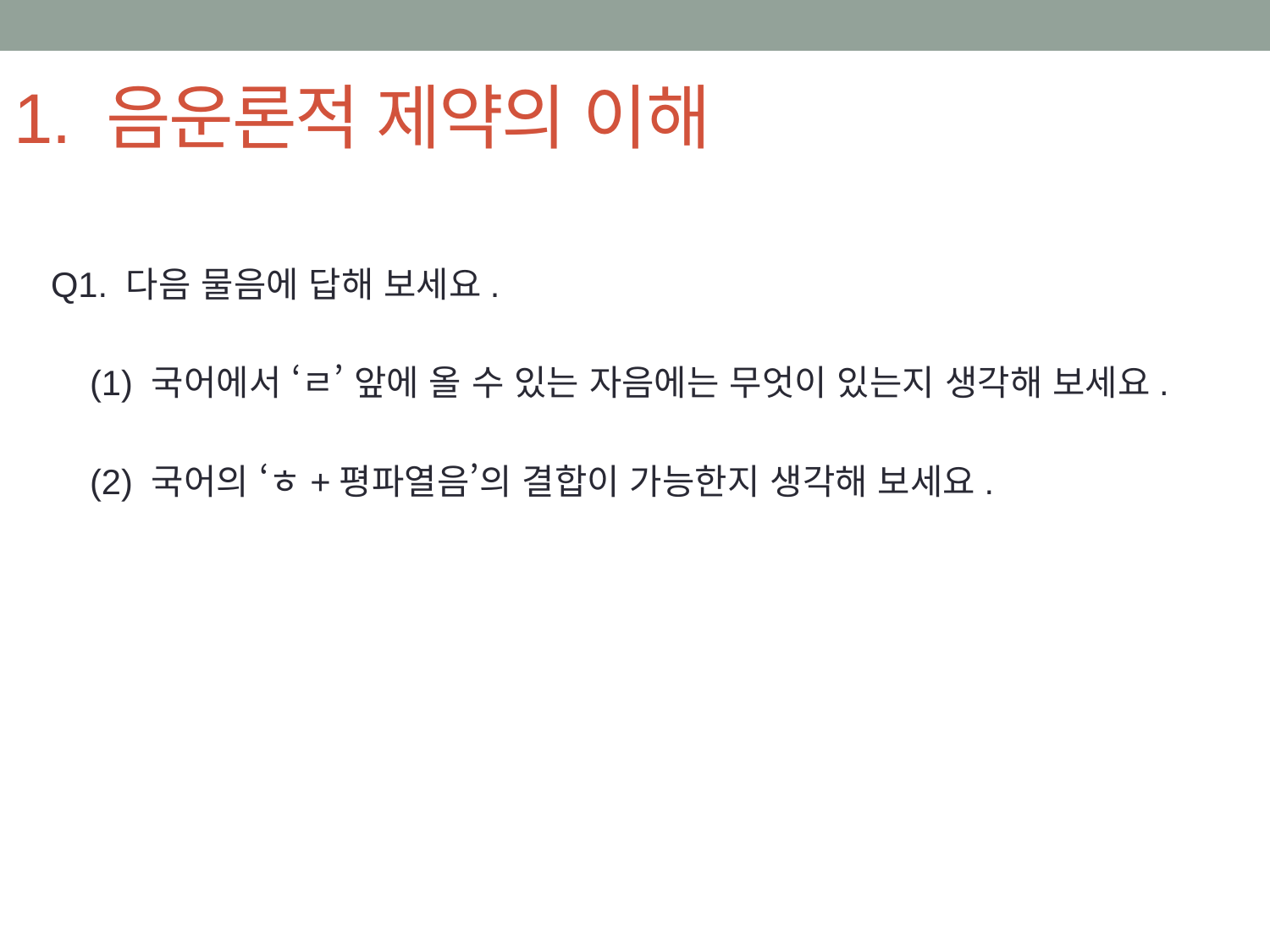

# 1. 음운론적 제약의 이해

Q1. 다음 물음에 답해 보세요.

    (1) 국어에서 ‘ㄹ’ 앞에 올 수 있는 자음에는 무엇이 있는지 생각해 보세요.

    (2) 국어의 ‘ㅎ+평파열음’의 결합이 가능한지 생각해 보세요.